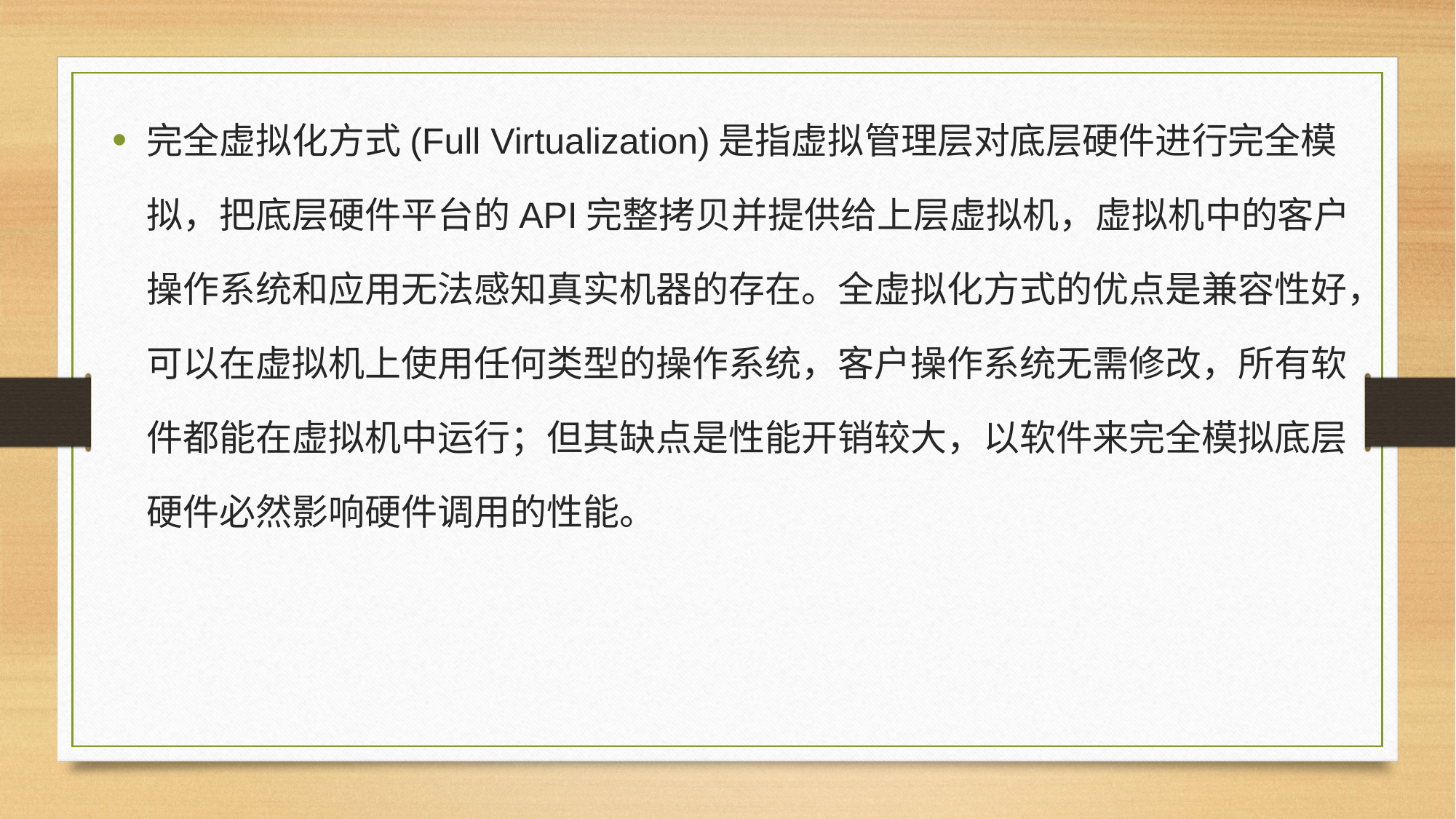

完全虚拟化方式(Full Virtualization)是指虚拟管理层对底层硬件进行完全模拟，把底层硬件平台的API完整拷贝并提供给上层虚拟机，虚拟机中的客户操作系统和应用无法感知真实机器的存在。全虚拟化方式的优点是兼容性好，可以在虚拟机上使用任何类型的操作系统，客户操作系统无需修改，所有软件都能在虚拟机中运行；但其缺点是性能开销较大，以软件来完全模拟底层硬件必然影响硬件调用的性能。